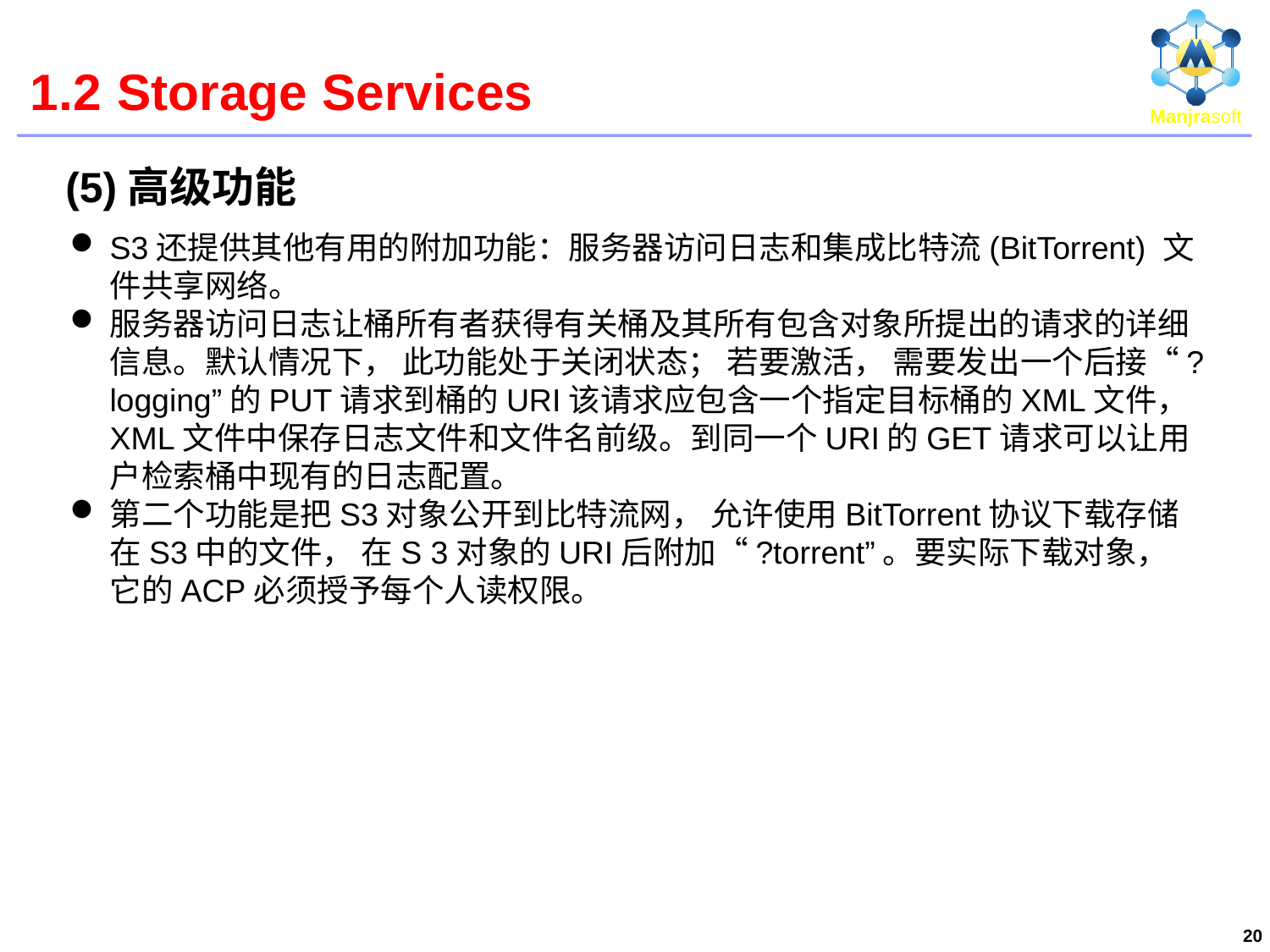

# 1.2 Storage Services
(5)高级功能
S3还提供其他有用的附加功能：服务器访问日志和集成比特流(BitTorrent) 文件共享网络。
服务器访问日志让桶所有者获得有关桶及其所有包含对象所提出的请求的详细信息。默认情况下， 此功能处于关闭状态； 若要激活， 需要发出一个后接“?logging”的PUT请求到桶的URI该请求应包含一个指定目标桶的XML文件， XML文件中保存日志文件和文件名前级。到同一个URI的GET请求可以让用户检索桶中现有的日志配置。
第二个功能是把S3对象公开到比特流网， 允许使用BitTorrent协议下载存储在S3中的文件， 在S 3对象的URI后附加“?torrent”。要实际下载对象， 它的ACP必须授予每个人读权限。
20